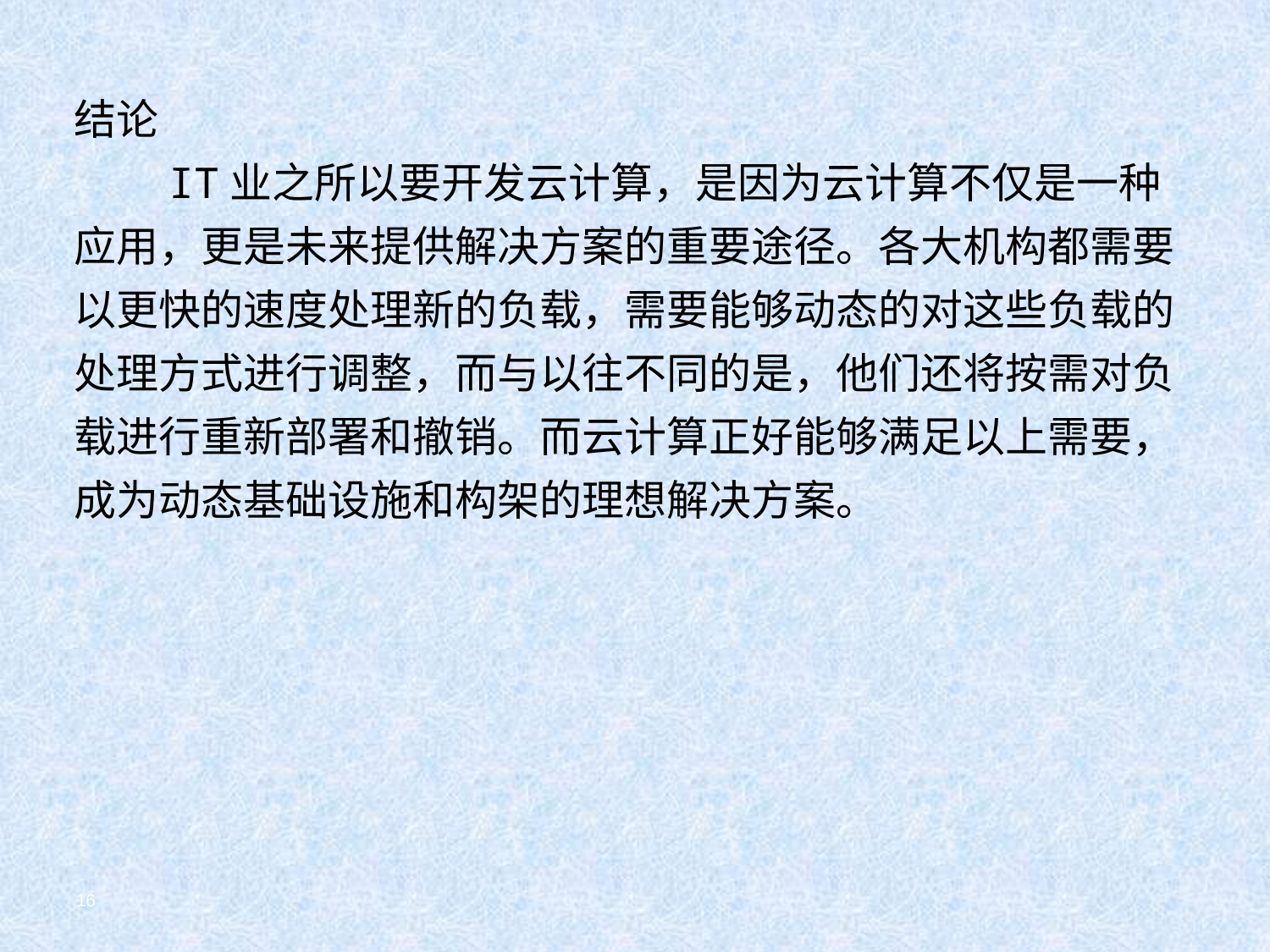

结论
　　IT业之所以要开发云计算，是因为云计算不仅是一种应用，更是未来提供解决方案的重要途径。各大机构都需要以更快的速度处理新的负载，需要能够动态的对这些负载的处理方式进行调整，而与以往不同的是，他们还将按需对负载进行重新部署和撤销。而云计算正好能够满足以上需要，成为动态基础设施和构架的理想解决方案。
16